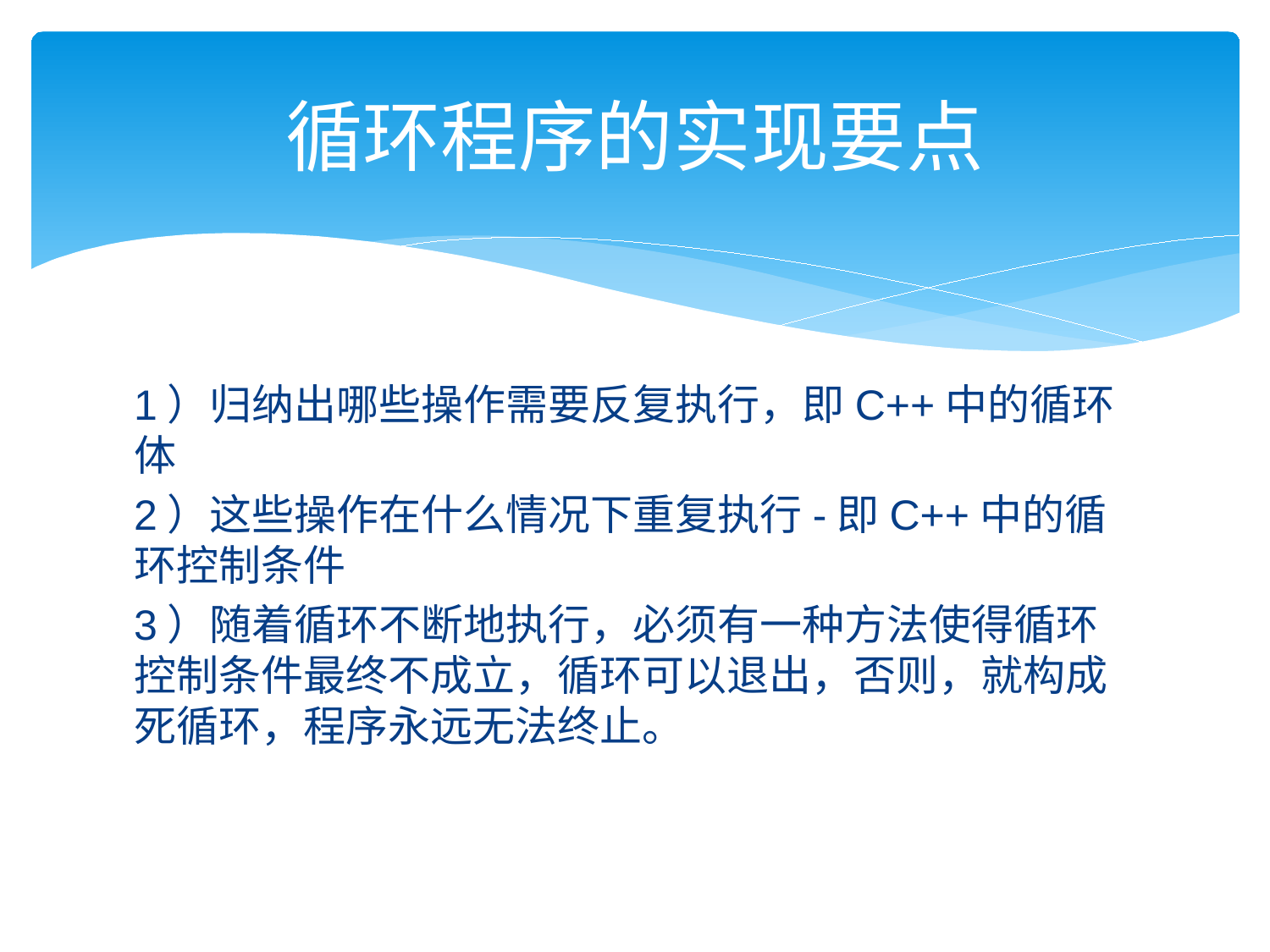

# 循环程序的实现要点
1）归纳出哪些操作需要反复执行，即C++中的循环体
2）这些操作在什么情况下重复执行-即C++中的循环控制条件
3）随着循环不断地执行，必须有一种方法使得循环控制条件最终不成立，循环可以退出，否则，就构成死循环，程序永远无法终止。